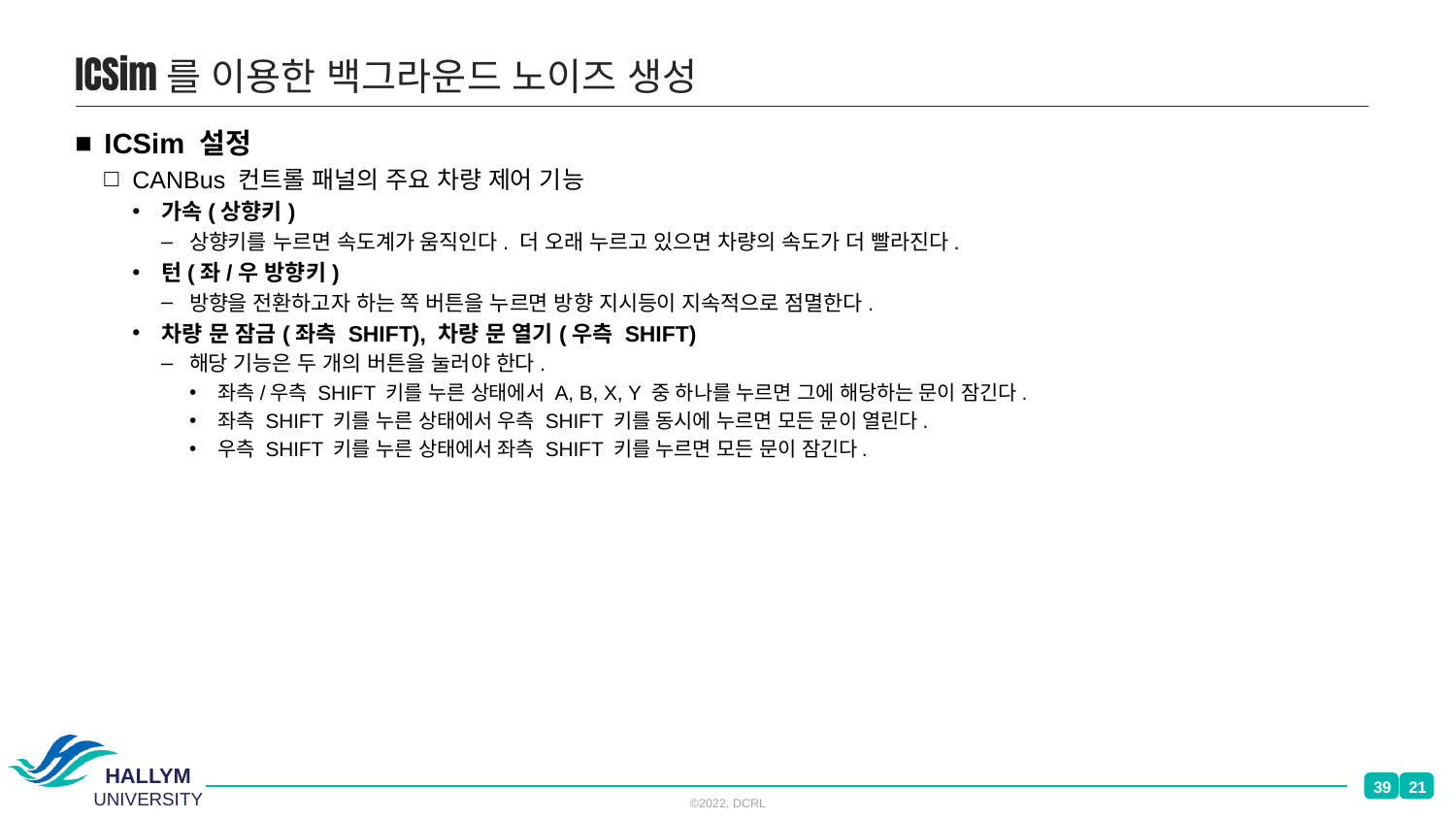

# ICSim를 이용한 백그라운드 노이즈 생성
ICSim 설정
CANBus 컨트롤 패널의 주요 차량 제어 기능
가속(상향키)
상향키를 누르면 속도계가 움직인다. 더 오래 누르고 있으면 차량의 속도가 더 빨라진다.
턴(좌/우 방향키)
방향을 전환하고자 하는 쪽 버튼을 누르면 방향 지시등이 지속적으로 점멸한다.
차량 문 잠금(좌측 SHIFT), 차량 문 열기(우측 SHIFT)
해당 기능은 두 개의 버튼을 눌러야 한다.
좌측/우측 SHIFT 키를 누른 상태에서 A, B, X, Y 중 하나를 누르면 그에 해당하는 문이 잠긴다.
좌측 SHIFT 키를 누른 상태에서 우측 SHIFT 키를 동시에 누르면 모든 문이 열린다.
우측 SHIFT 키를 누른 상태에서 좌측 SHIFT 키를 누르면 모든 문이 잠긴다.